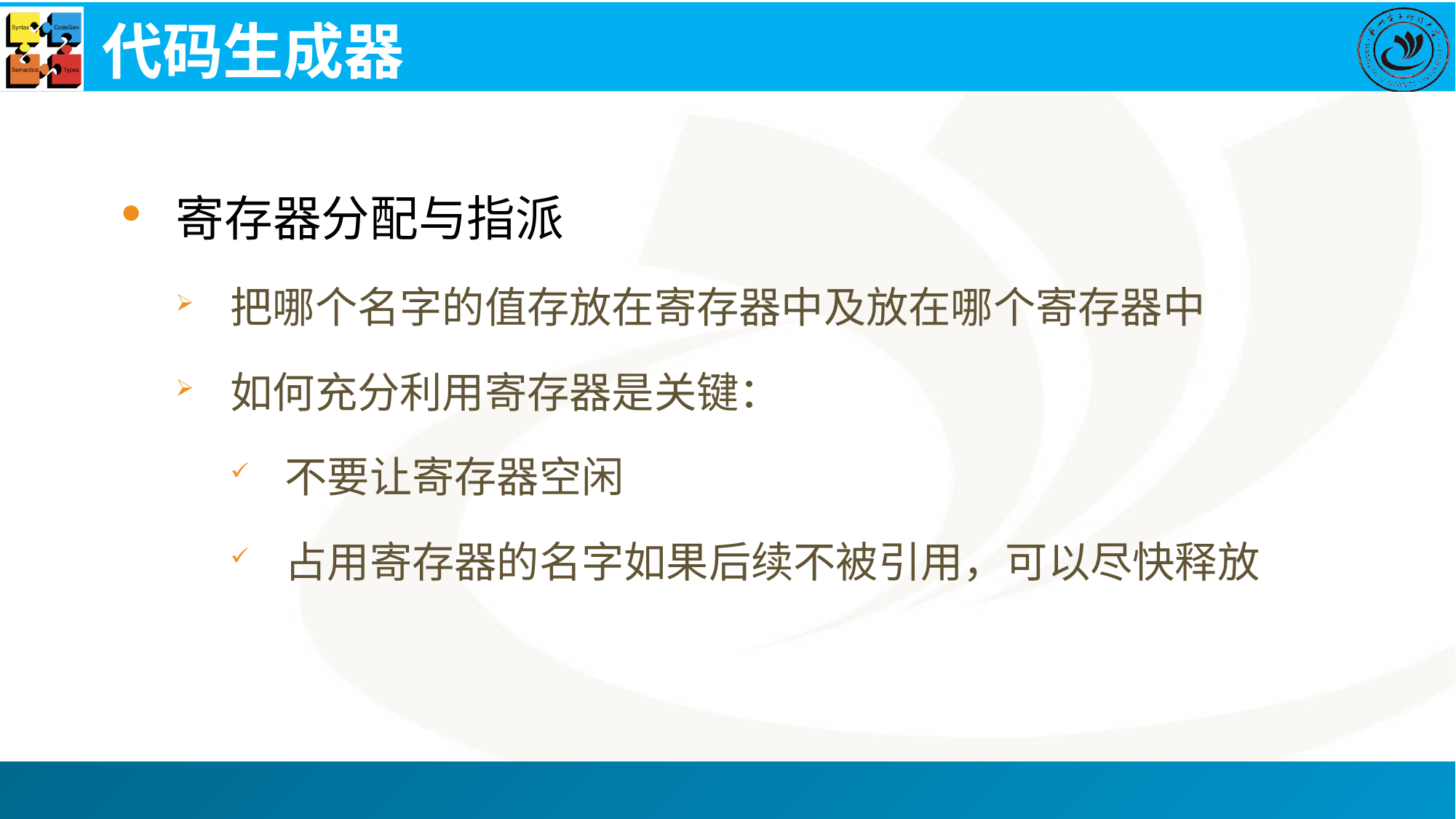

# 代码生成器
寄存器分配与指派
把哪个名字的值存放在寄存器中及放在哪个寄存器中
如何充分利用寄存器是关键：
不要让寄存器空闲
占用寄存器的名字如果后续不被引用，可以尽快释放
6